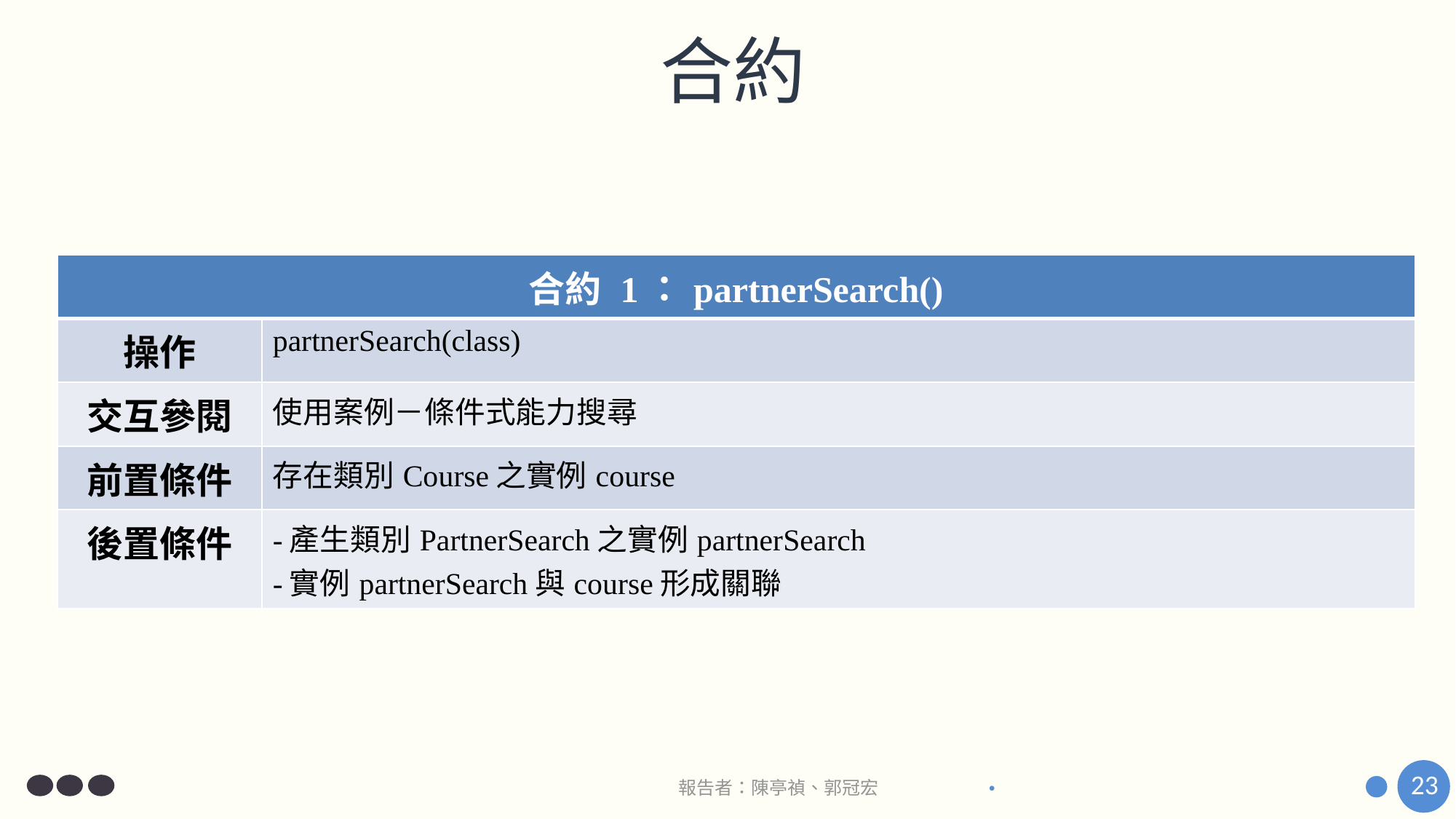

# 合約
| 合約 1：partnerSearch() |  |
| --- | --- |
| 操作 | partnerSearch(class) |
| 交互參閱 | 使用案例－條件式能力搜尋 |
| 前置條件 | 存在類別Course之實例course |
| 後置條件 | -產生類別PartnerSearch之實例partnerSearch -實例partnerSearch與course形成關聯 |
23